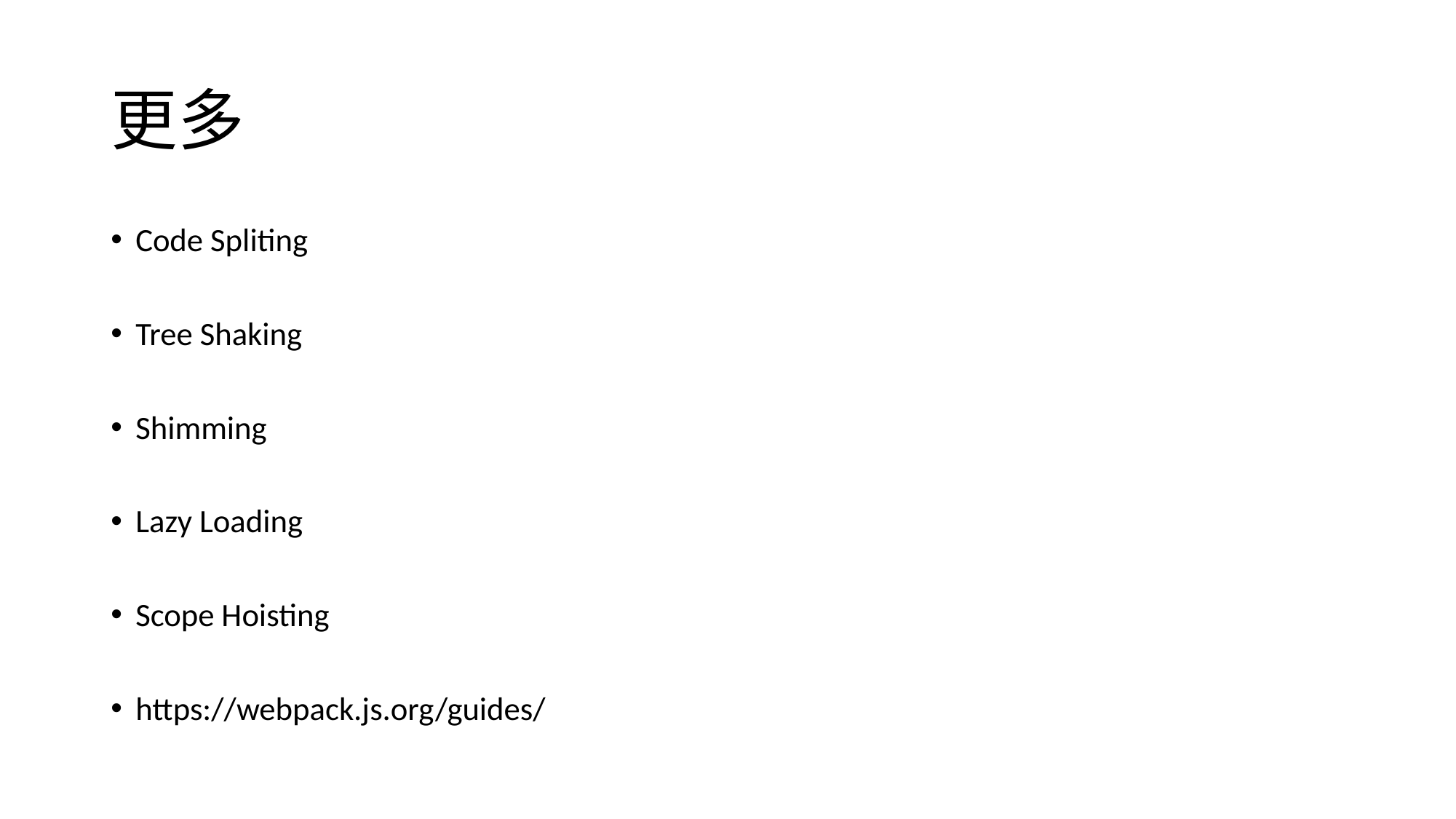

# 更多
Code Spliting

Tree Shaking

Shimming

Lazy Loading

Scope Hoisting

https://webpack.js.org/guides/